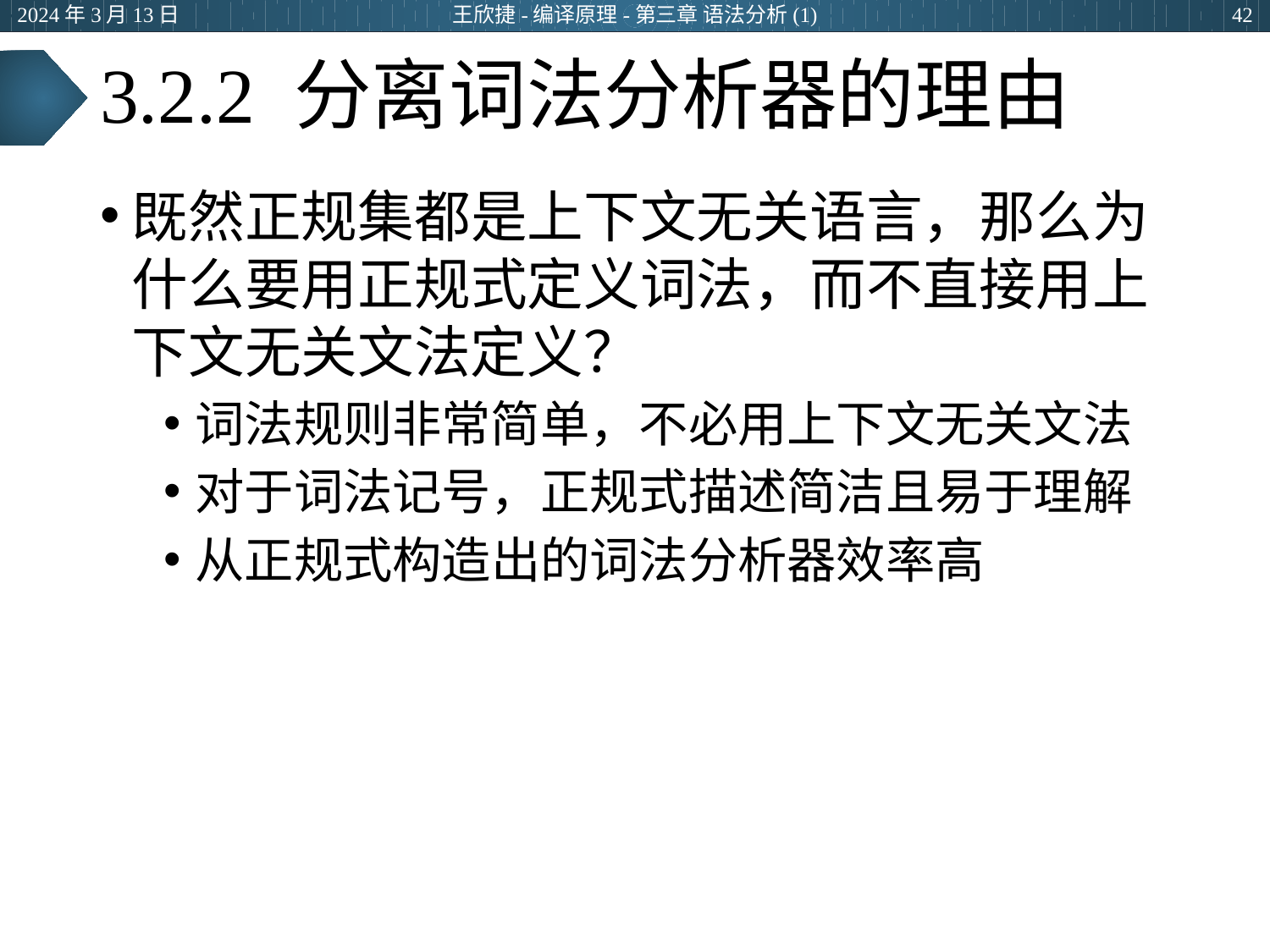

2024年3月13日
王欣捷-编译原理-第三章 语法分析(1)
42
# 3.2.2 分离词法分析器的理由
既然正规集都是上下文无关语言，那么为什么要用正规式定义词法，而不直接用上下文无关文法定义？
词法规则非常简单，不必用上下文无关文法
对于词法记号，正规式描述简洁且易于理解
从正规式构造出的词法分析器效率高